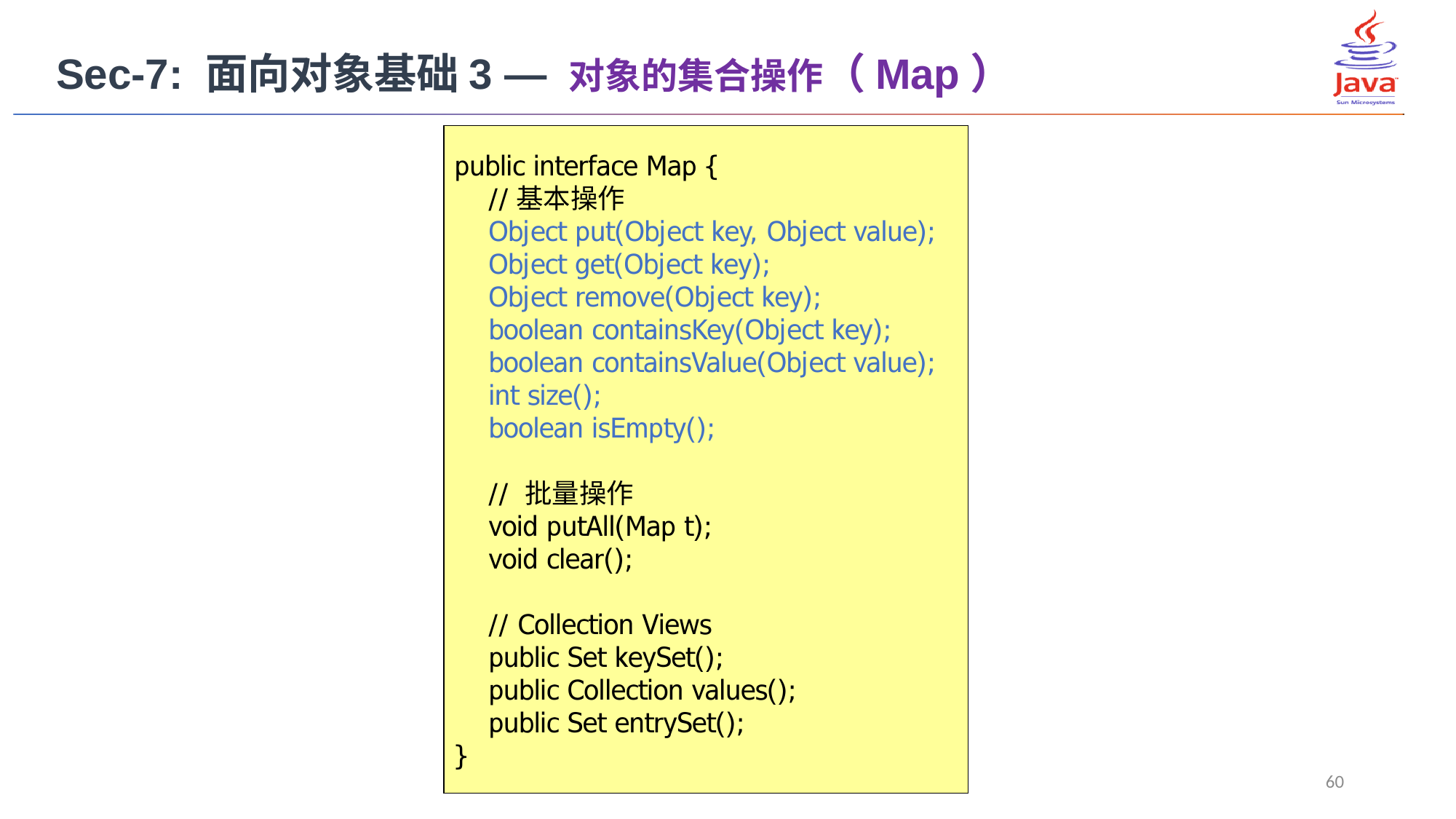

Sec-7: 面向对象基础3 — 对象的集合操作（Map）
public interface Map {
    //基本操作
    Object put(Object key, Object value);
    Object get(Object key);
    Object remove(Object key);
    boolean containsKey(Object key);
    boolean containsValue(Object value);
    int size();
    boolean isEmpty();

    // 批量操作
    void putAll(Map t);
    void clear();

    // Collection Views
    public Set keySet();
    public Collection values();
    public Set entrySet();
}
60